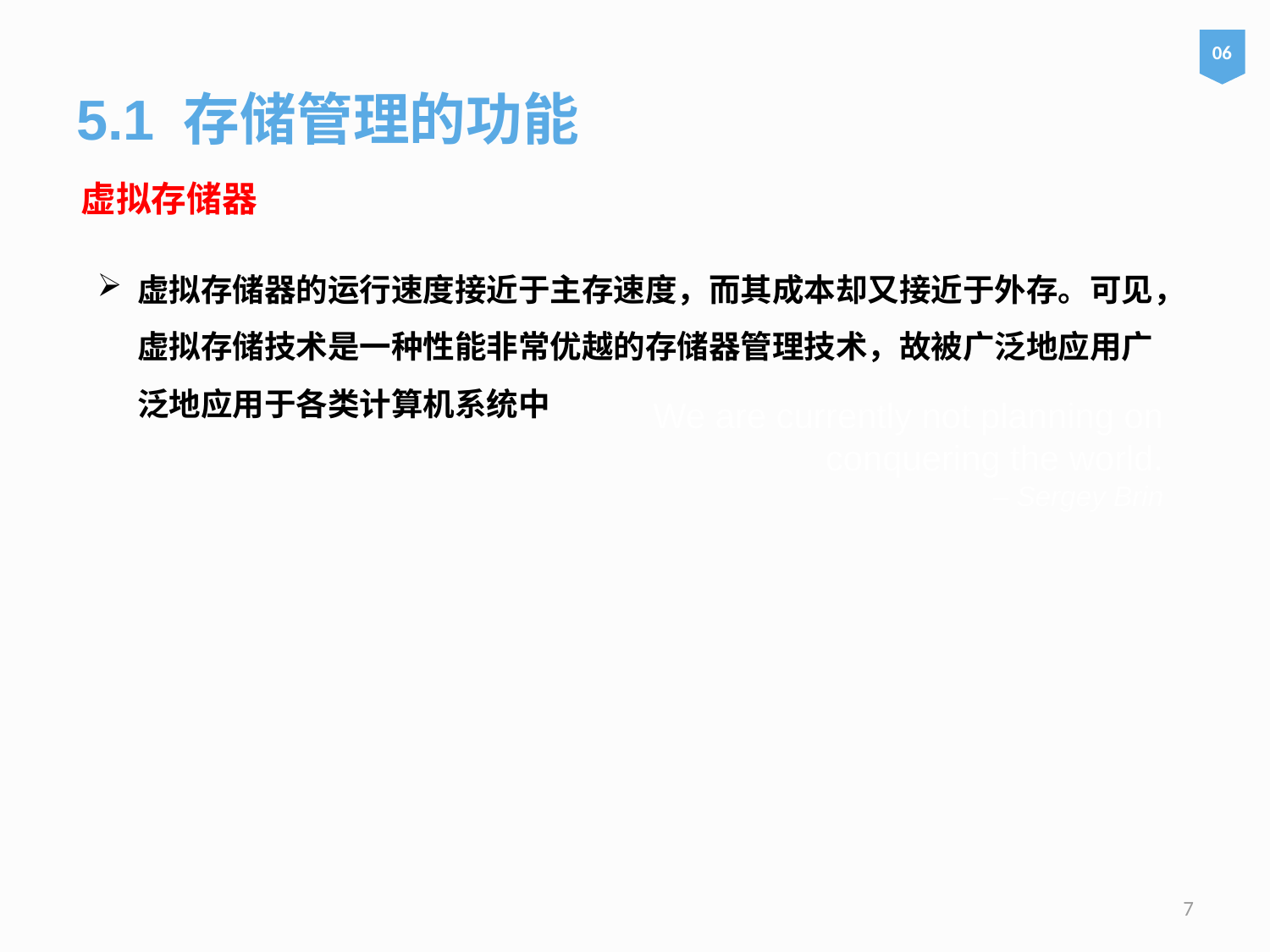

06
5.1 存储管理的功能
虚拟存储器
虚拟存储器的运行速度接近于主存速度，而其成本却又接近于外存。可见，虚拟存储技术是一种性能非常优越的存储器管理技术，故被广泛地应用广泛地应用于各类计算机系统中
# We are currently not planning on conquering the world. – Sergey Brin
7